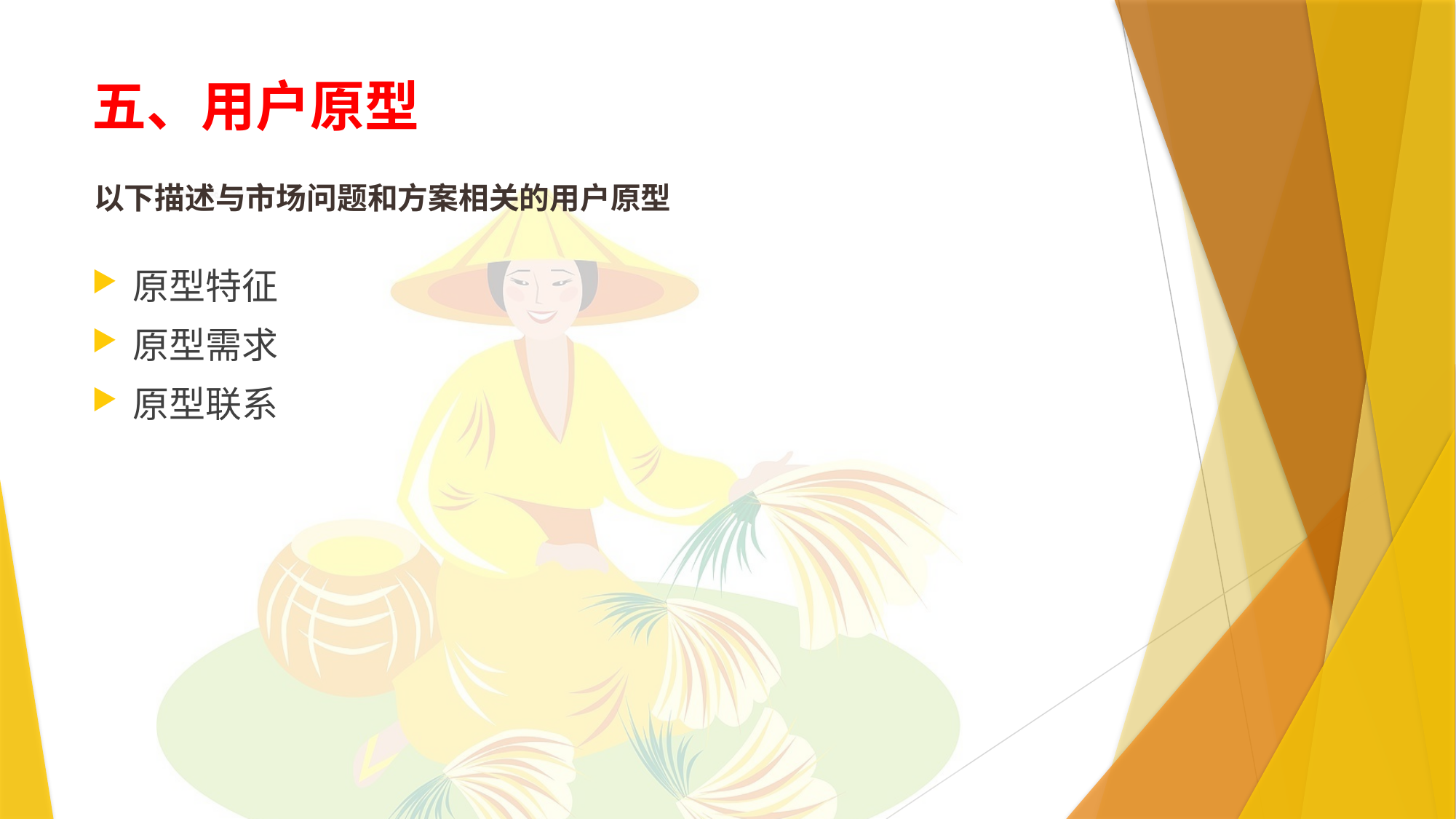

# 五、用户原型
以下描述与市场问题和方案相关的用户原型

原型特征
原型需求
原型联系